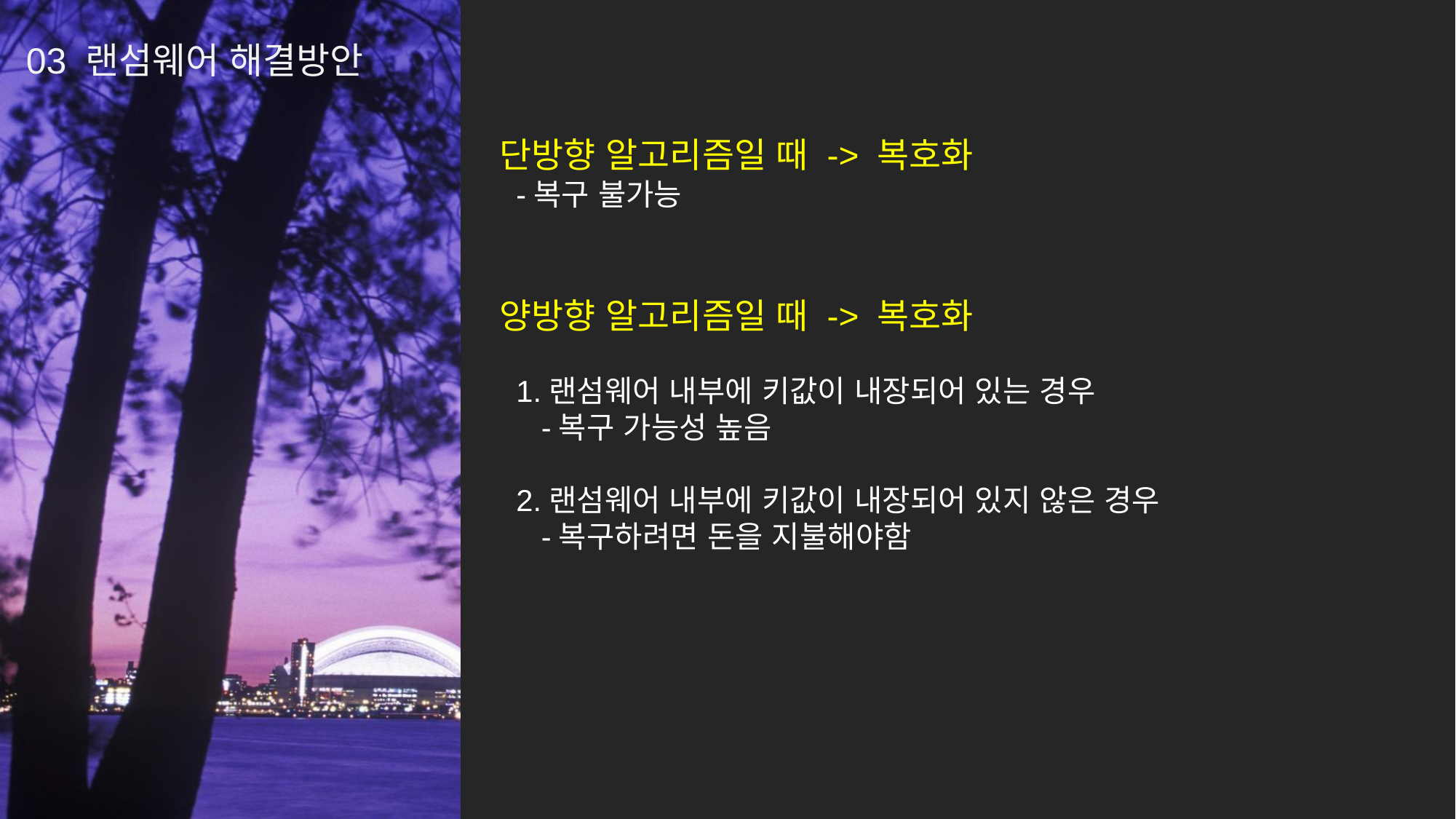

03 랜섬웨어 해결방안
단방향 알고리즘일 때 -> 복호화
  -복구 불가능
양방향 알고리즘일 때 -> 복호화

  1.랜섬웨어 내부에 키값이 내장되어 있는 경우
     -복구 가능성 높음

  2.랜섬웨어 내부에 키값이 내장되어 있지 않은 경우
     -복구하려면 돈을 지불해야함